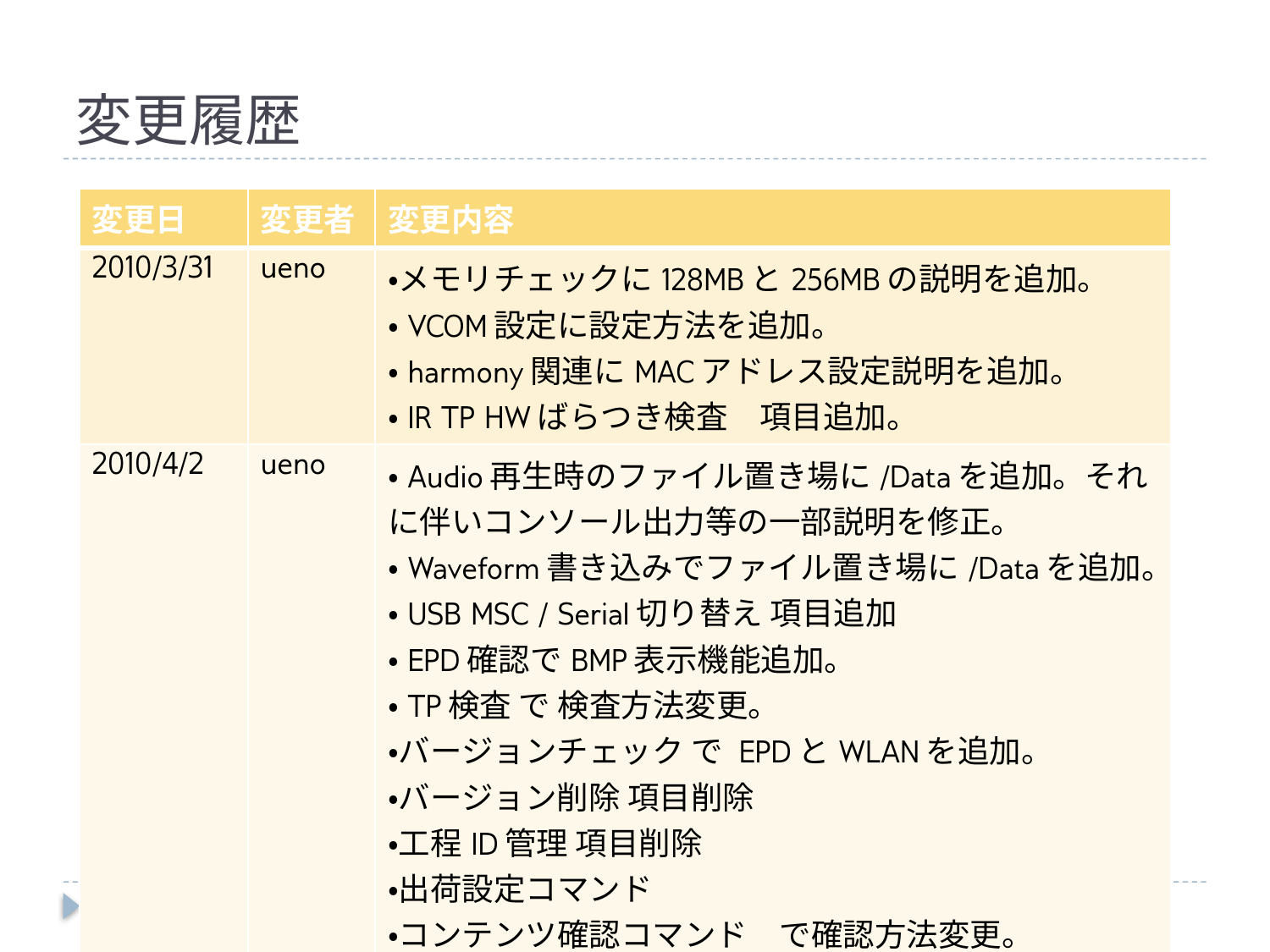

# 変更履歴
| 変更日 | 変更者 | 変更内容 |
| --- | --- | --- |
| 2010/3/31 | ueno | ・メモリチェックに128MBと256MBの説明を追加。 ・VCOM設定に設定方法を追加。 ・harmony関連にMACアドレス設定説明を追加。 ・IR TP HWばらつき検査　項目追加。 |
| 2010/4/2 | ueno | ・Audio再生時のファイル置き場に/Dataを追加。それに伴いコンソール出力等の一部説明を修正。 ・Waveform書き込みでファイル置き場に/Dataを追加。 ・USB MSC / Serial切り替え 項目追加 ・EPD確認でBMP表示機能追加。 ・TP検査 で 検査方法変更。 ・バージョンチェック で EPDとWLANを追加。 ・バージョン削除 項目削除 ・工程ID管理 項目削除 ・出荷設定コマンド ・コンテンツ確認コマンド　で確認方法変更。 ・Boot mode 設定コマンド 項目追加 |